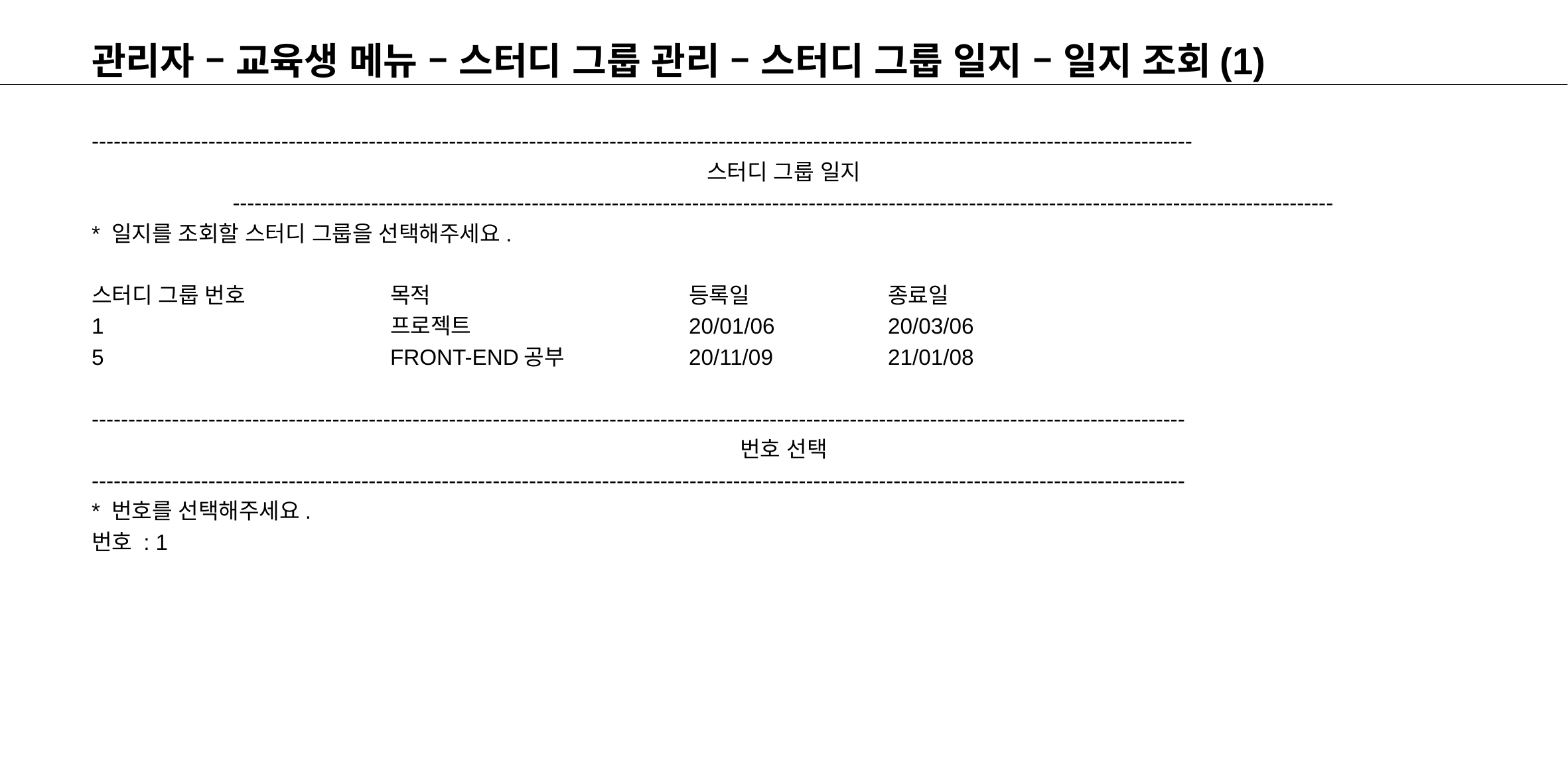

# 관리자 – 교육생 메뉴 – 스터디 그룹 관리 – 스터디 그룹 일지 – 일지 조회(1)
-------------------------------------------------------------------------------------------------------------------------------------------------------
스터디 그룹 일지
-------------------------------------------------------------------------------------------------------------------------------------------------------
* 일지를 조회할 스터디 그룹을 선택해주세요.

스터디 그룹 번호		목적			등록일		종료일
1			프로젝트			20/01/06		20/03/06
5			FRONT-END공부		20/11/09		21/01/08

------------------------------------------------------------------------------------------------------------------------------------------------------
번호 선택
------------------------------------------------------------------------------------------------------------------------------------------------------
* 번호를 선택해주세요.
번호 : 1